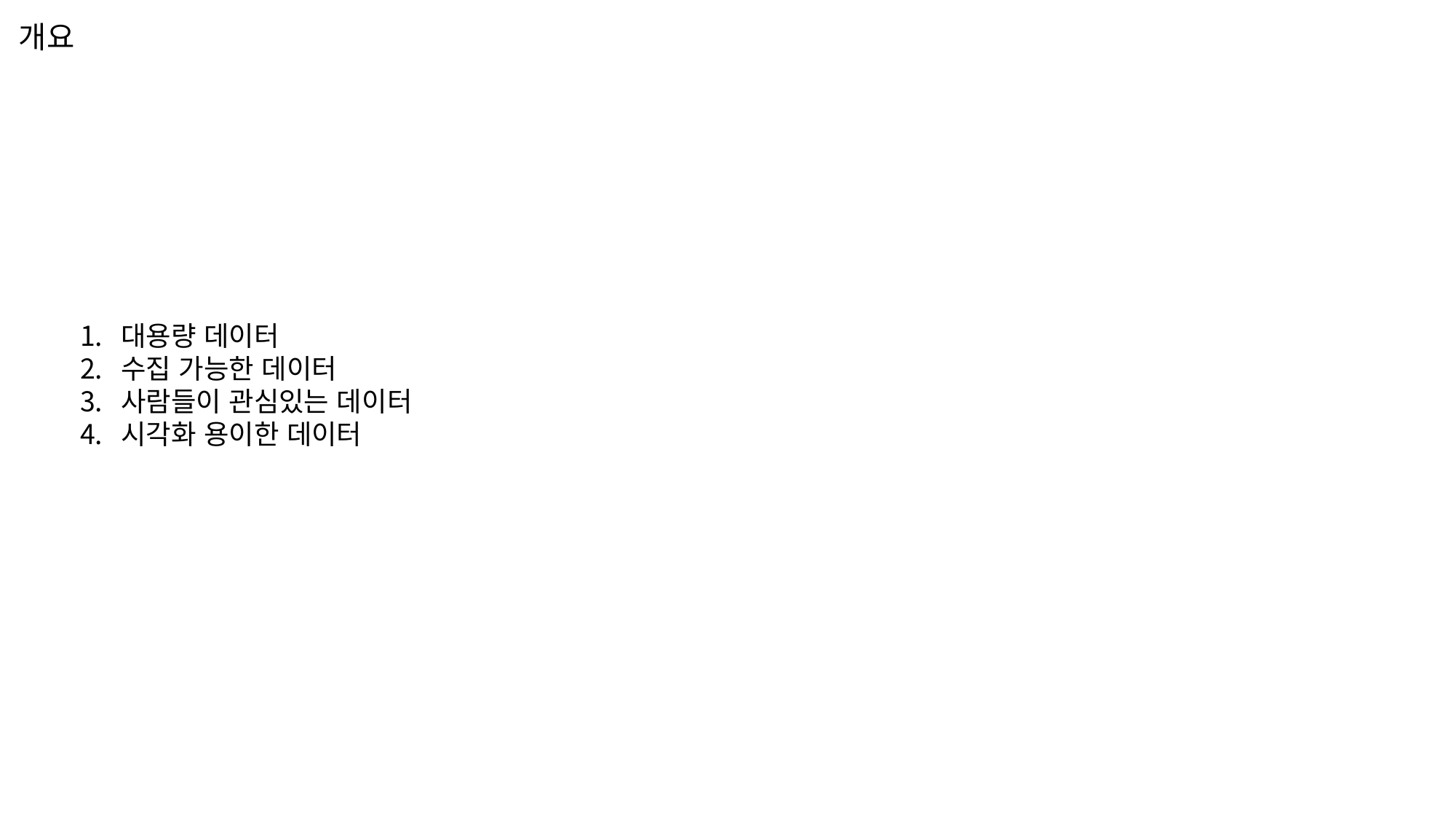

# 개요
대용량 데이터
수집 가능한 데이터
사람들이 관심있는 데이터
시각화 용이한 데이터